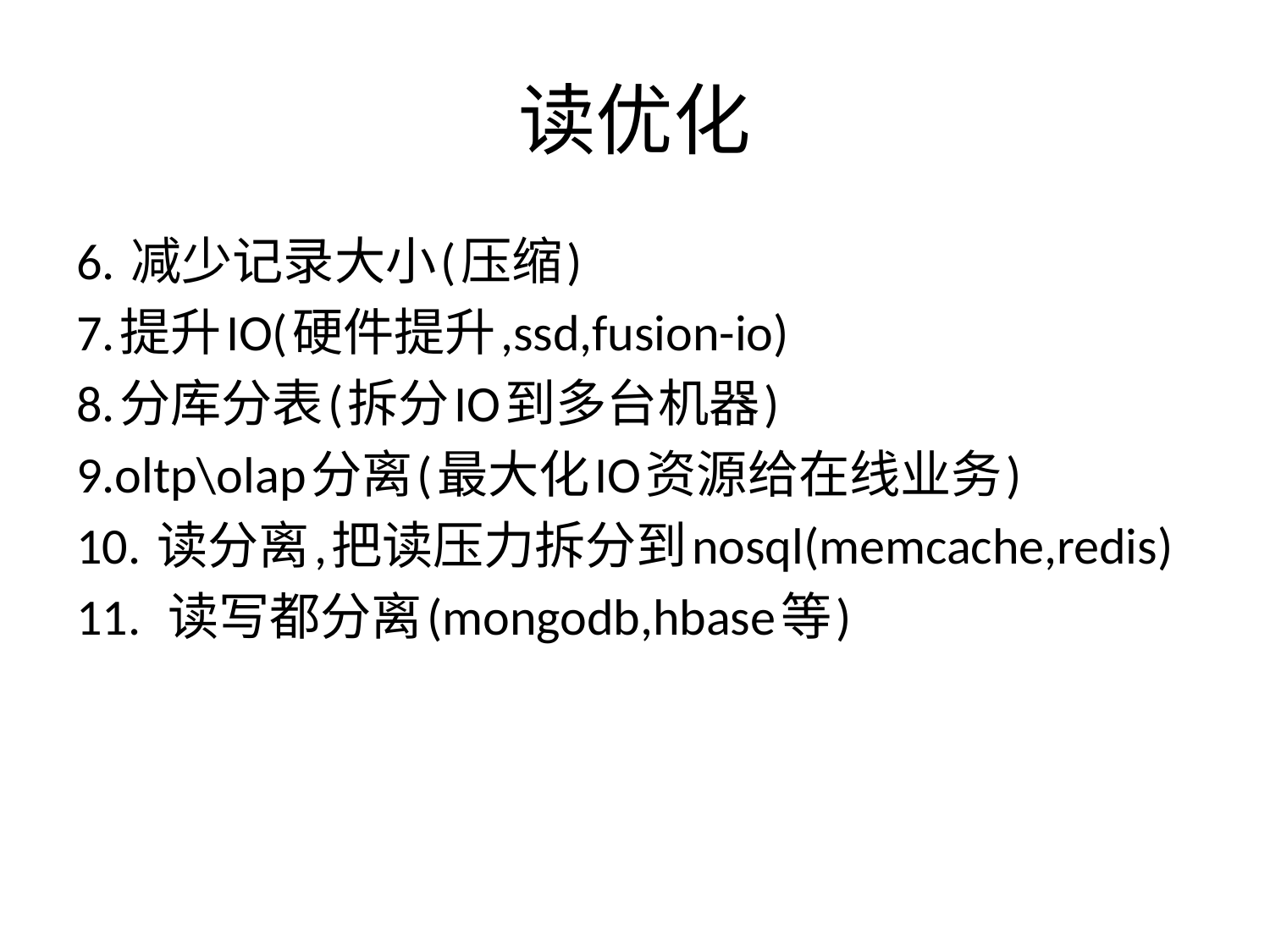

# 读优化
6. 减少记录大小(压缩)
7.提升IO(硬件提升,ssd,fusion-io)
8.分库分表(拆分IO到多台机器)
9.oltp\olap分离(最大化IO资源给在线业务)
10. 读分离,把读压力拆分到nosql(memcache,redis)
11.  读写都分离(mongodb,hbase等)